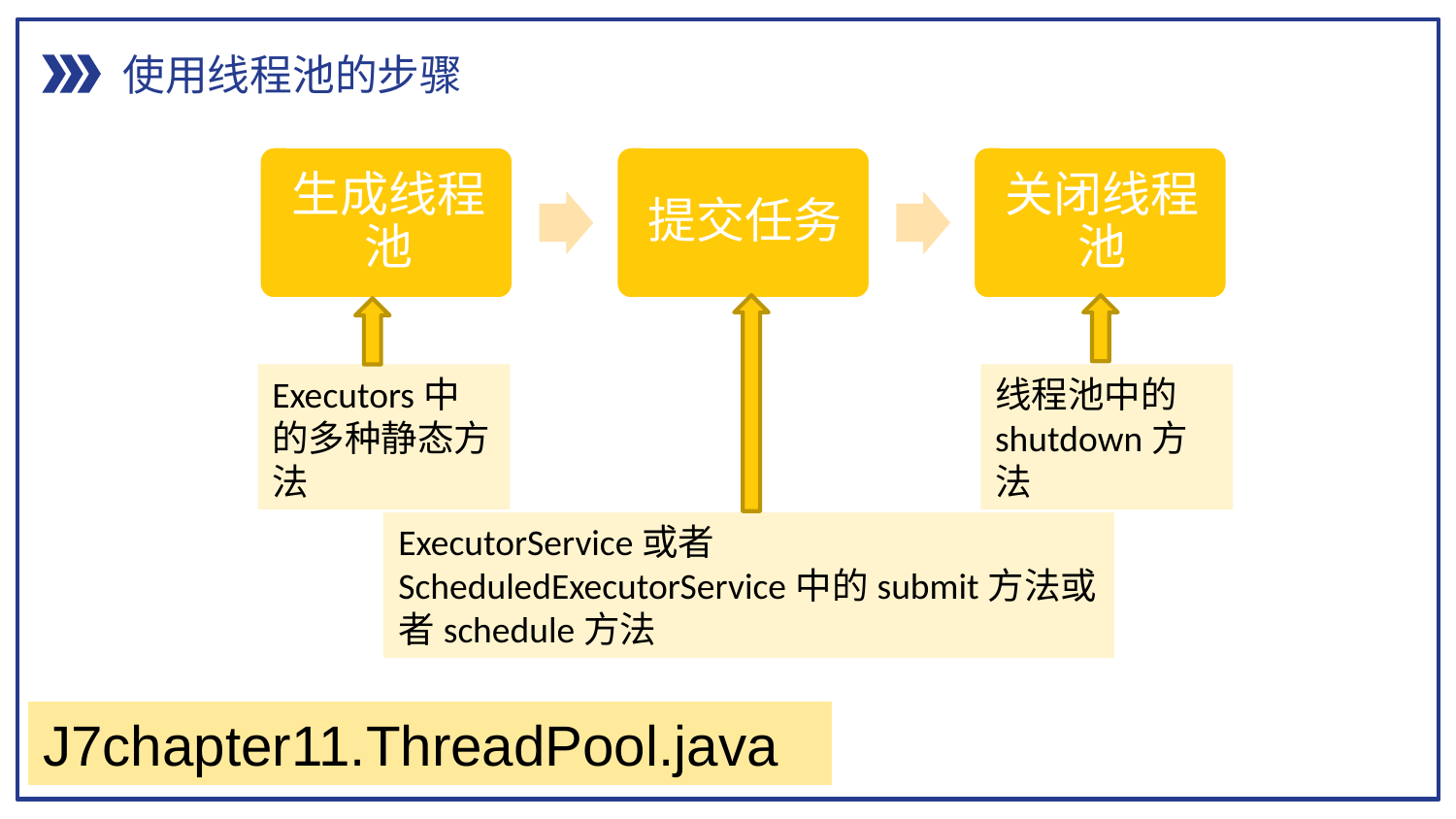

使用线程池的步骤

生成线程池

提交任务

关闭线程池

线程池中的shutdown方法
Executors中的多种静态方法
ExecutorService或者ScheduledExecutorService中的submit方法或者schedule方法
J7chapter11.ThreadPool.java